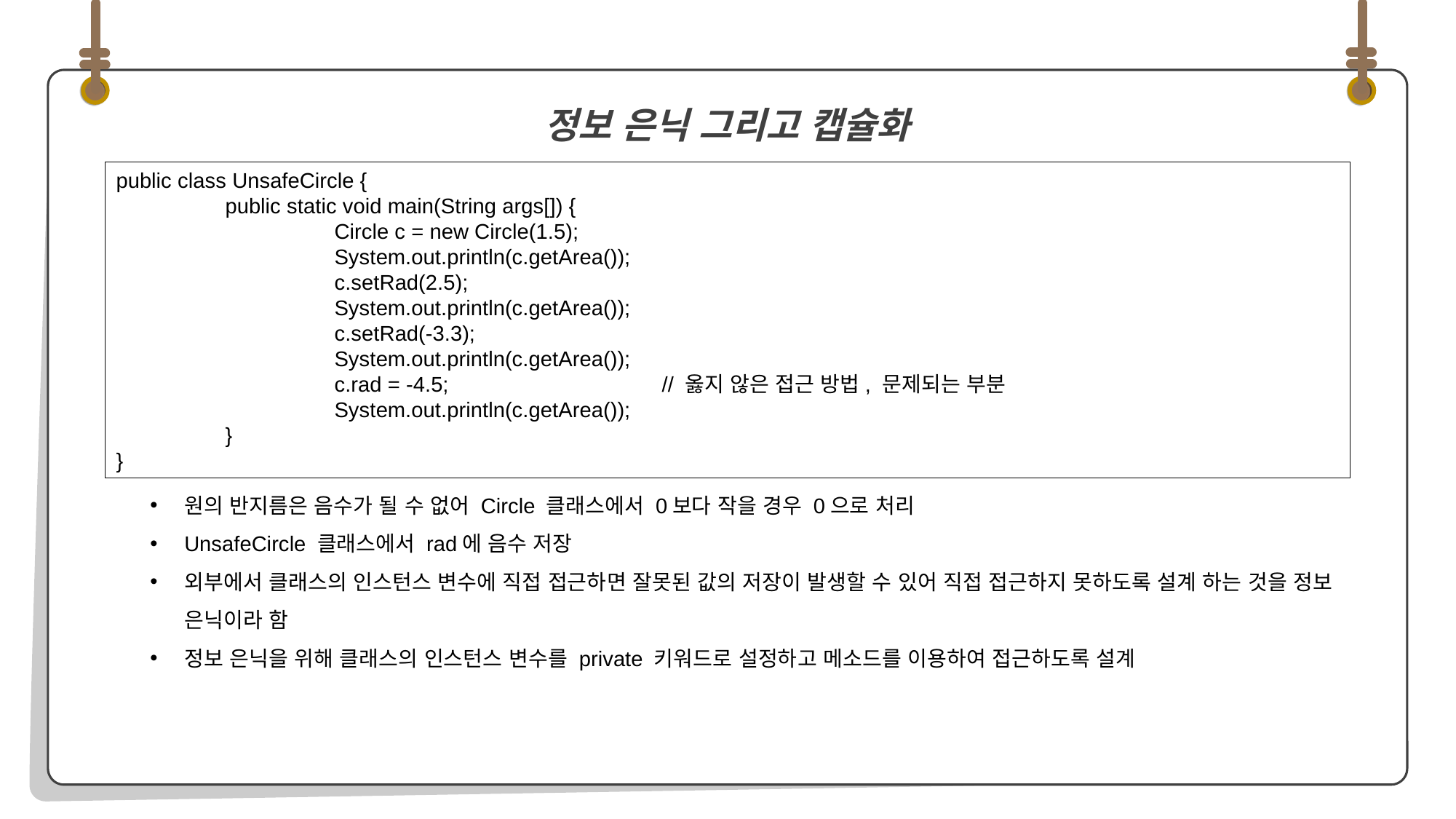

원의 반지름은 음수가 될 수 없어 Circle 클래스에서 0보다 작을 경우 0으로 처리
UnsafeCircle 클래스에서 rad에 음수 저장
외부에서 클래스의 인스턴스 변수에 직접 접근하면 잘못된 값의 저장이 발생할 수 있어 직접 접근하지 못하도록 설계 하는 것을 정보 은닉이라 함
정보 은닉을 위해 클래스의 인스턴스 변수를 private 키워드로 설정하고 메소드를 이용하여 접근하도록 설계
정보 은닉 그리고 캡슐화

public class UnsafeCircle {
	public static void main(String args[]) {
		Circle c = new Circle(1.5);
		System.out.println(c.getArea());
		c.setRad(2.5);
		System.out.println(c.getArea());
		c.setRad(-3.3);
		System.out.println(c.getArea());
		c.rad = -4.5;		// 옳지 않은 접근 방법, 문제되는 부분
		System.out.println(c.getArea());
	}
}